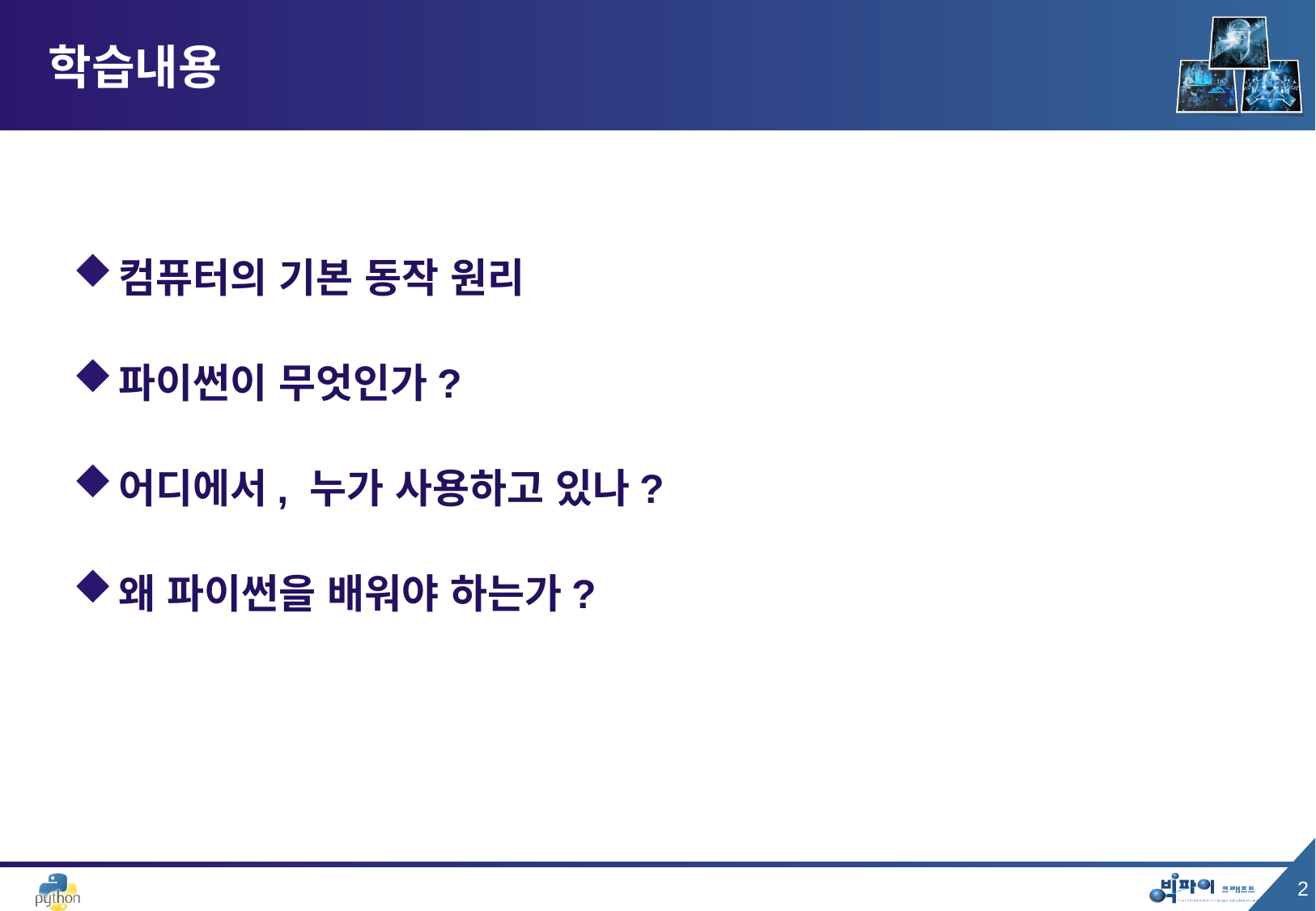

# 학습내용
컴퓨터의 기본 동작 원리
파이썬이 무엇인가?
어디에서, 누가 사용하고 있나?
왜 파이썬을 배워야 하는가?